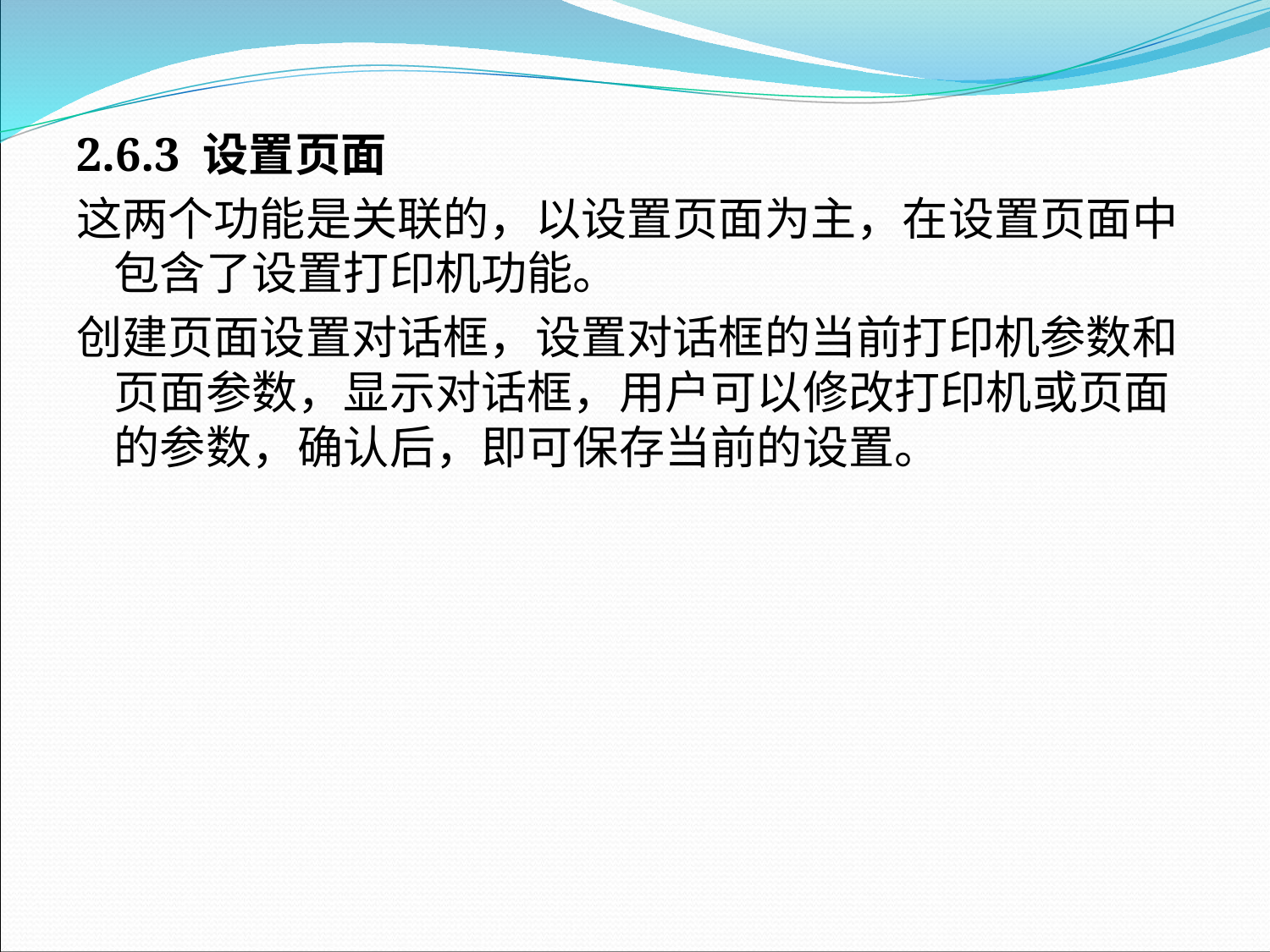

2.6.3 设置页面
这两个功能是关联的，以设置页面为主，在设置页面中包含了设置打印机功能。
创建页面设置对话框，设置对话框的当前打印机参数和页面参数，显示对话框，用户可以修改打印机或页面的参数，确认后，即可保存当前的设置。